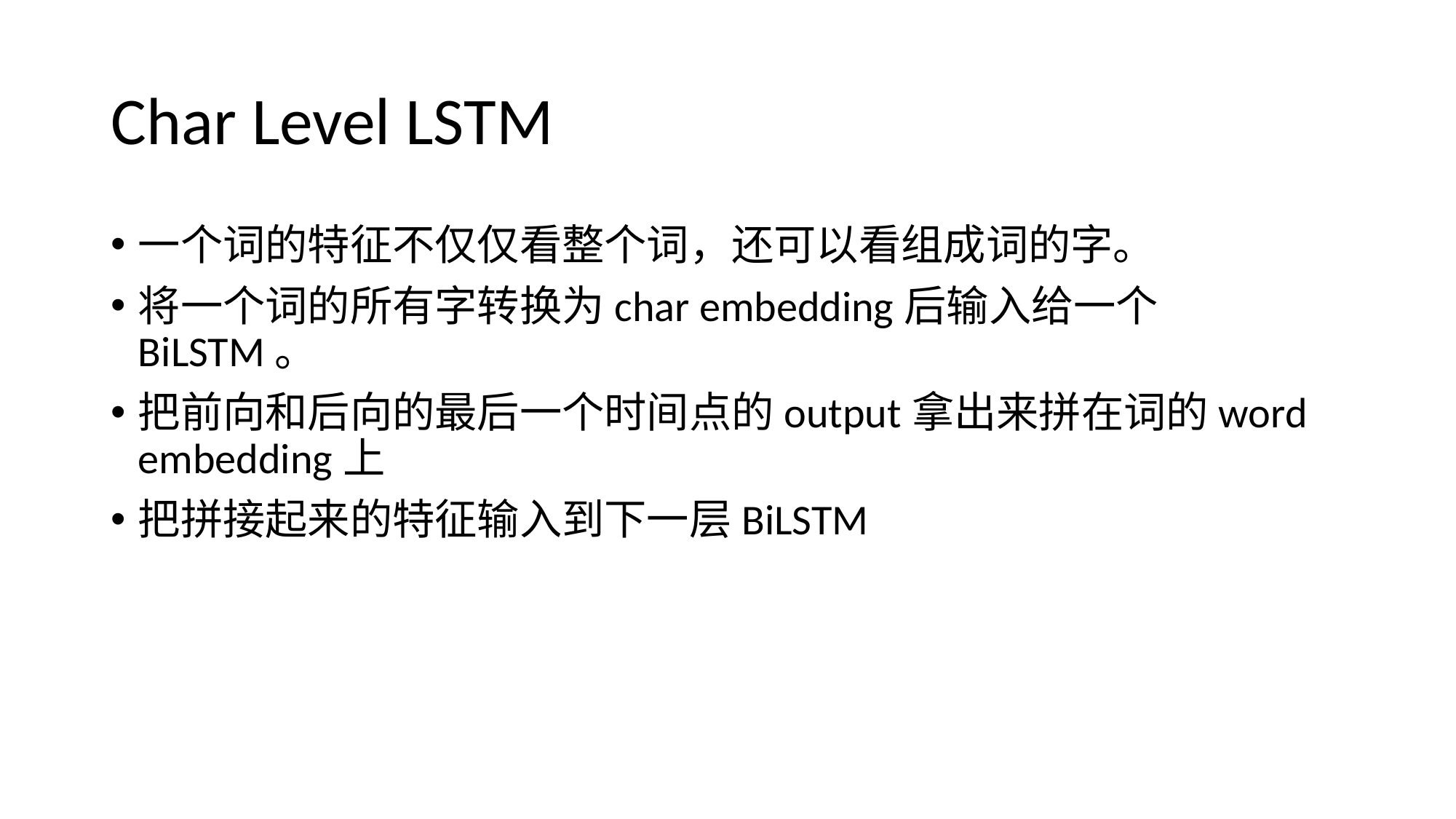

# Char Level LSTM
一个词的特征不仅仅看整个词，还可以看组成词的字。
将一个词的所有字转换为char embedding后输入给一个BiLSTM。
把前向和后向的最后一个时间点的output拿出来拼在词的word embedding上
把拼接起来的特征输入到下一层BiLSTM